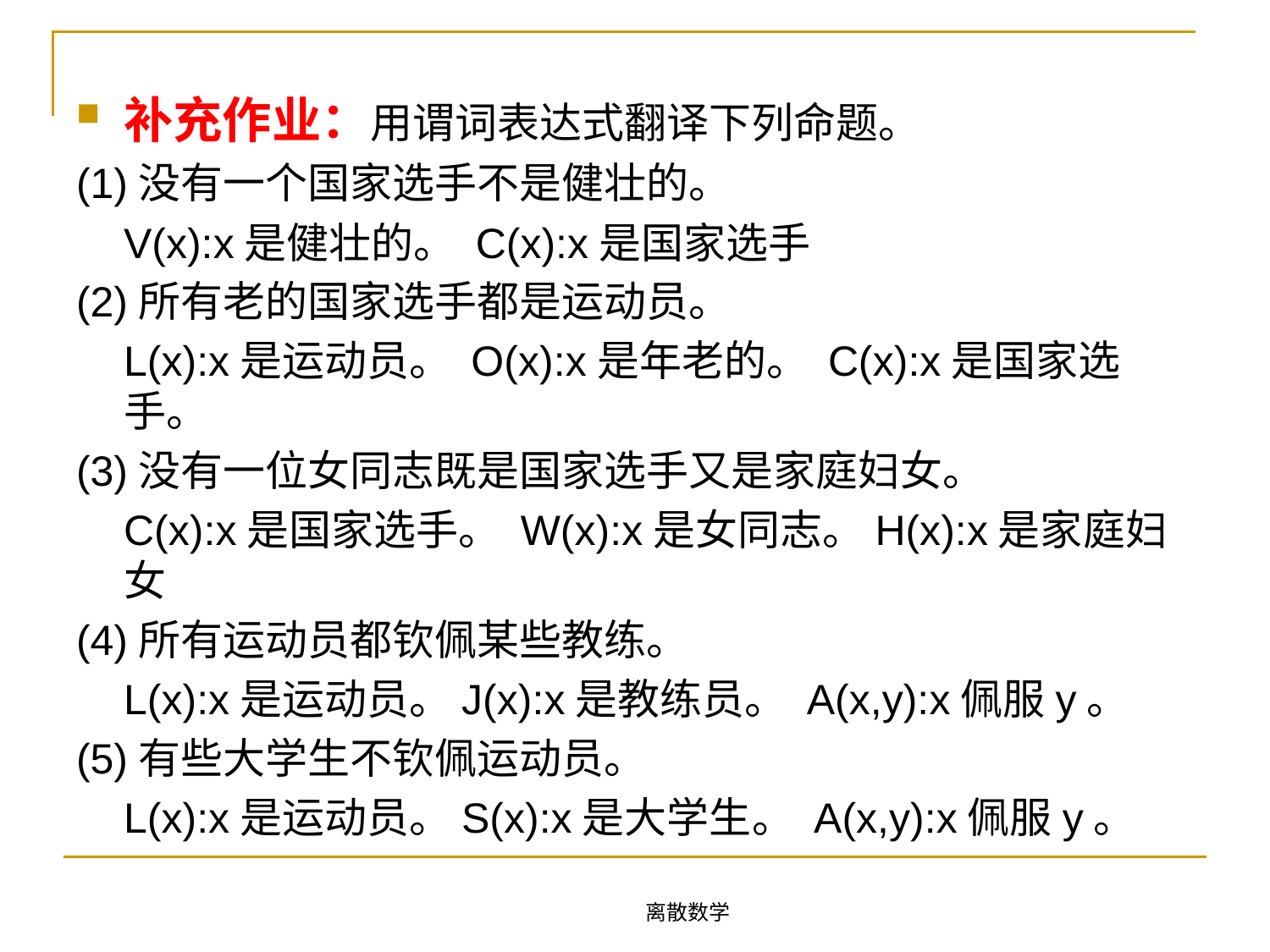

补充作业：用谓词表达式翻译下列命题。
(1)没有一个国家选手不是健壮的。
    V(x):x是健壮的。 C(x):x是国家选手
(2)所有老的国家选手都是运动员。
    L(x):x是运动员。 O(x):x是年老的。 C(x):x是国家选手。
(3)没有一位女同志既是国家选手又是家庭妇女。
    C(x):x是国家选手。 W(x):x是女同志。H(x):x是家庭妇女
(4)所有运动员都钦佩某些教练。
    L(x):x是运动员。J(x):x是教练员。 A(x,y):x佩服y。
(5)有些大学生不钦佩运动员。
    L(x):x是运动员。S(x):x是大学生。 A(x,y):x佩服y。

离散数学
25